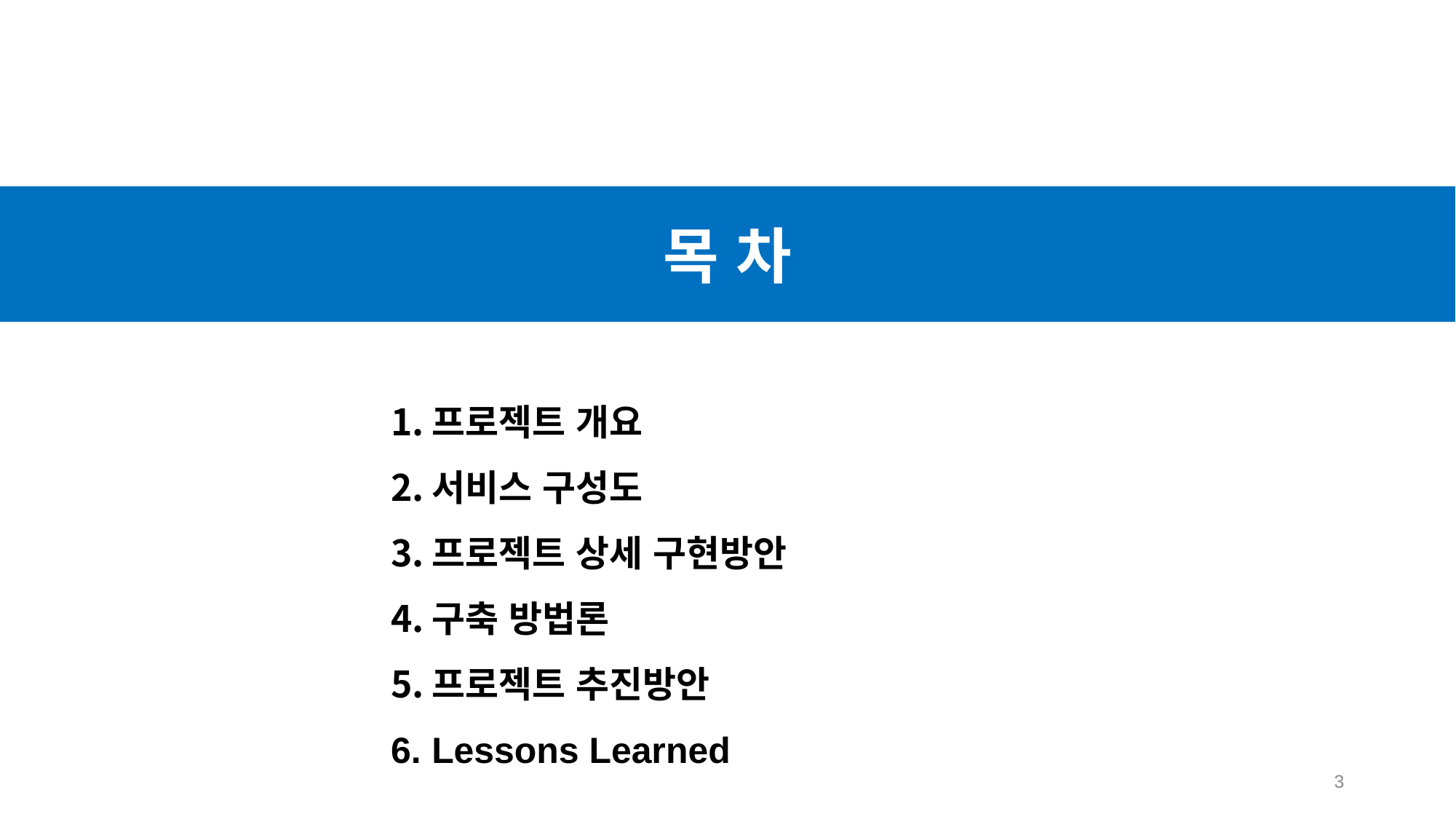

목 차
프로젝트 개요
서비스 구성도
프로젝트 상세 구현방안
구축 방법론
프로젝트 추진방안
Lessons Learned
3